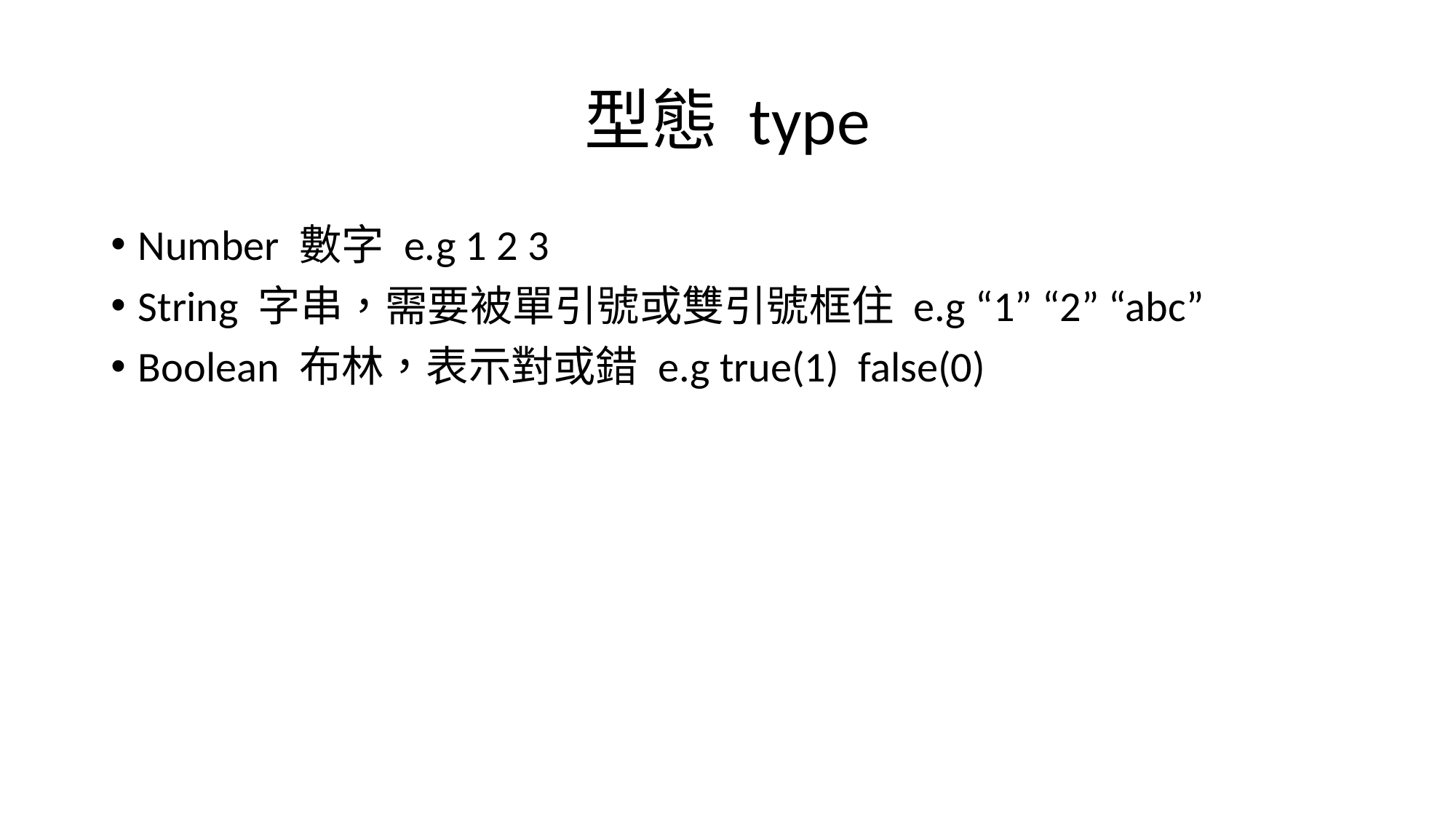

# 型態 type
Number 數字 e.g 1 2 3
String 字串，需要被單引號或雙引號框住 e.g “1” “2” “abc”
Boolean 布林，表示對或錯 e.g true(1)  false(0)